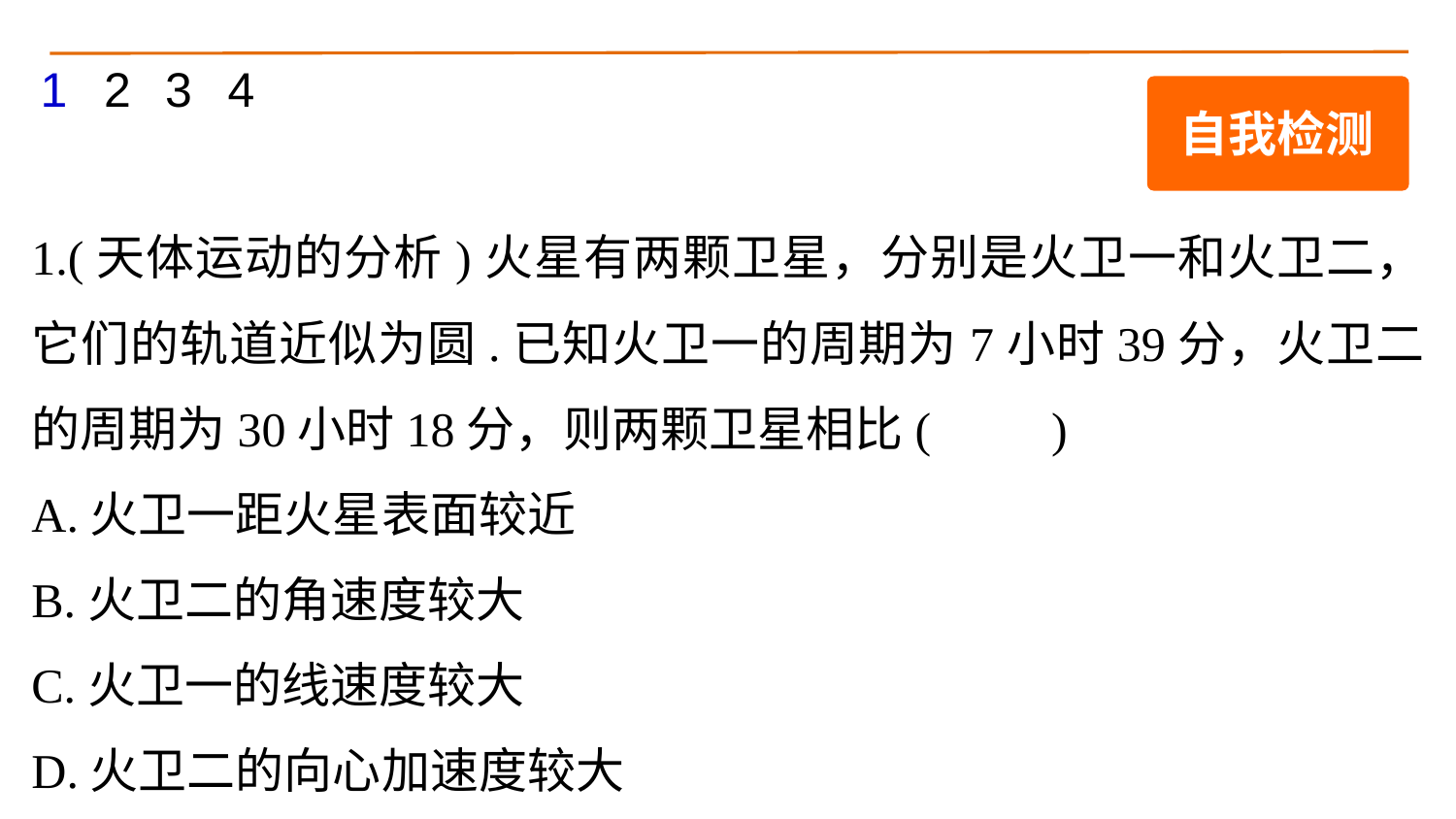

1
2
3
4

自我检测
1.(天体运动的分析)火星有两颗卫星，分别是火卫一和火卫二，它们的轨道近似为圆.已知火卫一的周期为7小时39分，火卫二的周期为30小时18分，则两颗卫星相比(　　)
A.火卫一距火星表面较近
B.火卫二的角速度较大
C.火卫一的线速度较大
D.火卫二的向心加速度较大